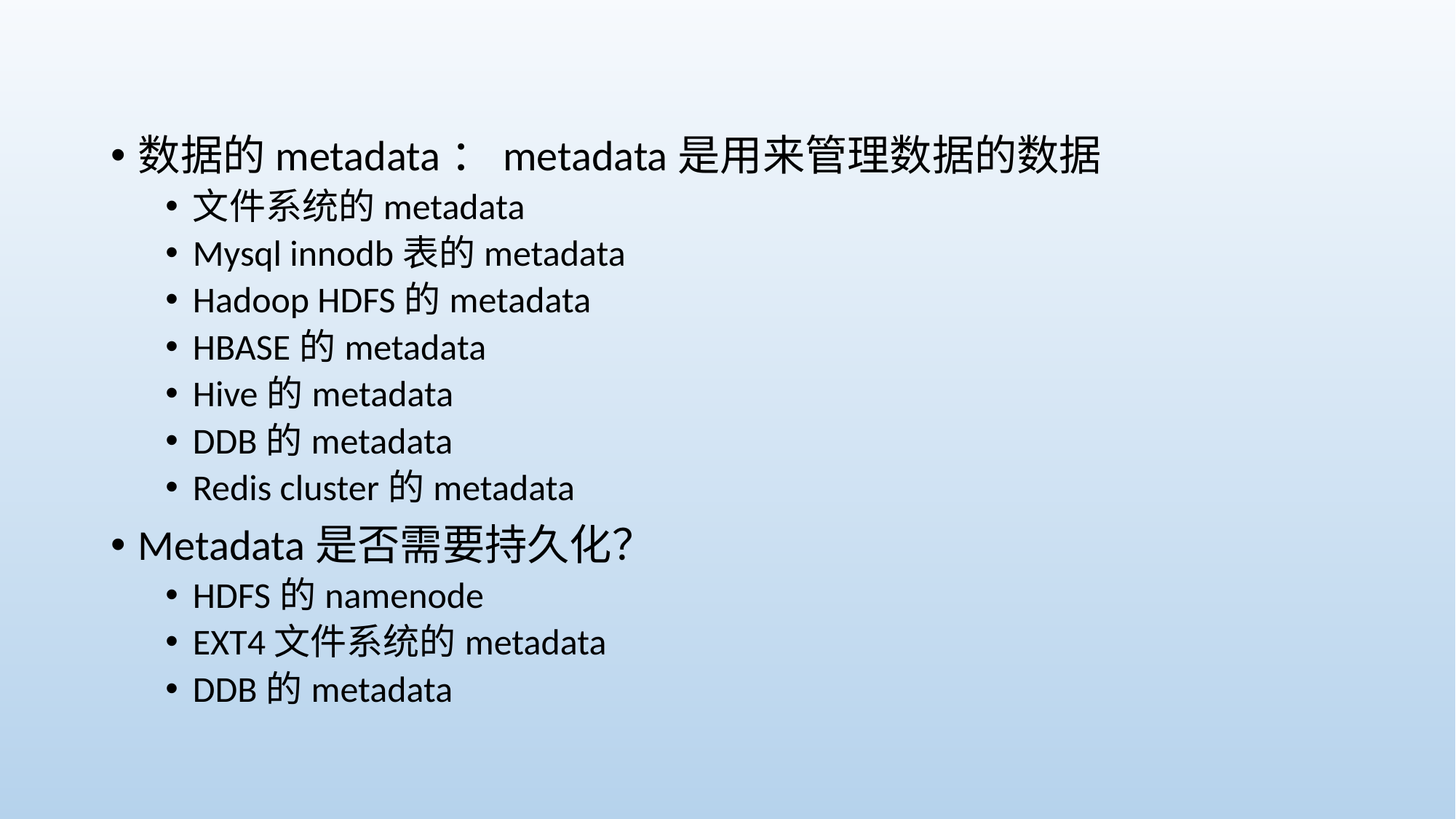

数据的metadata：metadata是用来管理数据的数据
文件系统的metadata
Mysql innodb表的metadata
Hadoop HDFS的metadata
HBASE的metadata
Hive的metadata
DDB的metadata
Redis cluster的metadata
Metadata是否需要持久化？
HDFS的namenode
EXT4文件系统的metadata
DDB的metadata